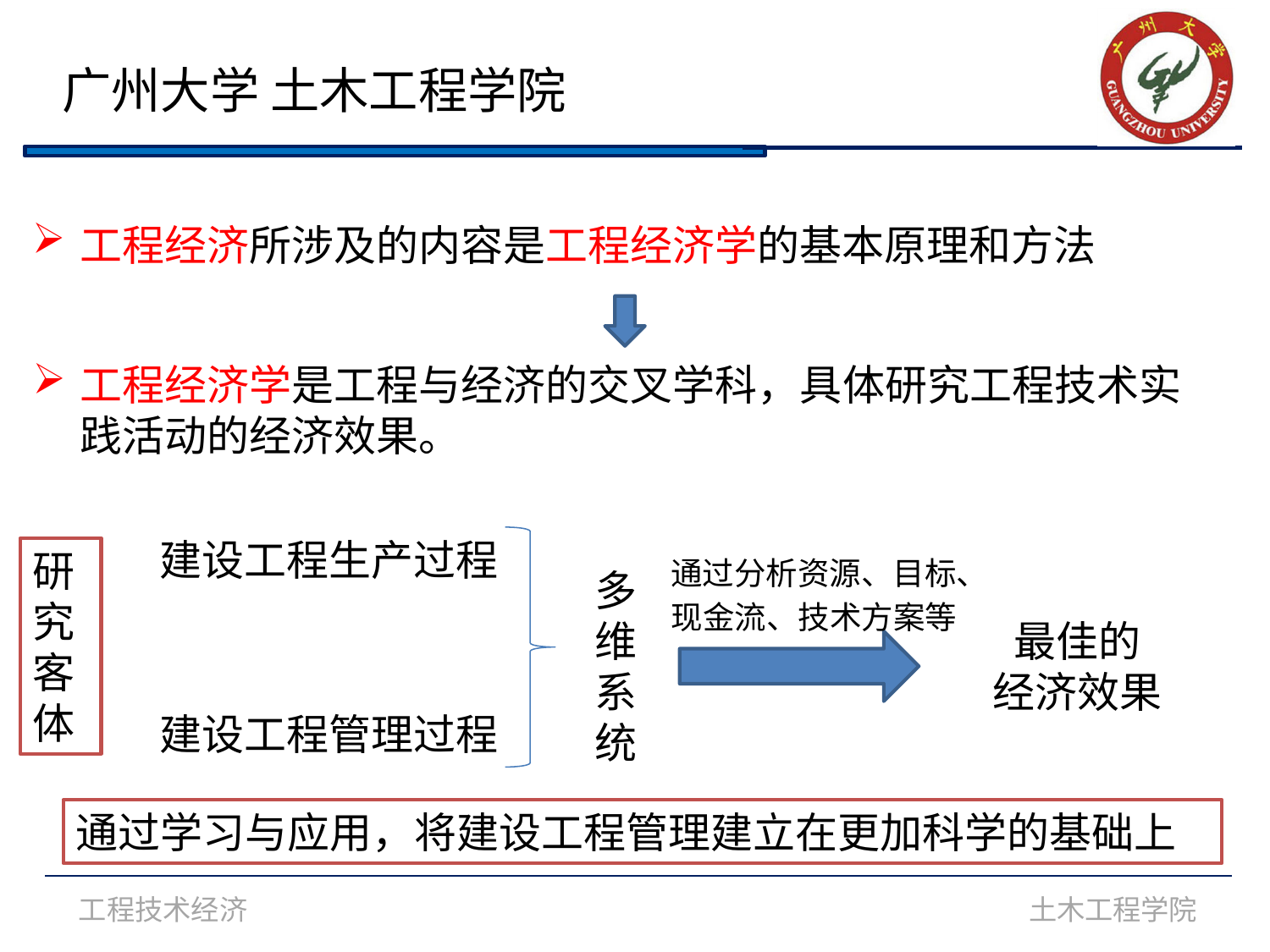

广州大学 土木工程学院
工程经济所涉及的内容是工程经济学的基本原理和方法

工程经济学是工程与经济的交叉学科，具体研究工程技术实践活动的经济效果。
建设工程生产过程

研究客体
通过分析资源、目标、
多维系统
现金流、技术方案等
最佳的
经济效果

建设工程管理过程
通过学习与应用，将建设工程管理建立在更加科学的基础上